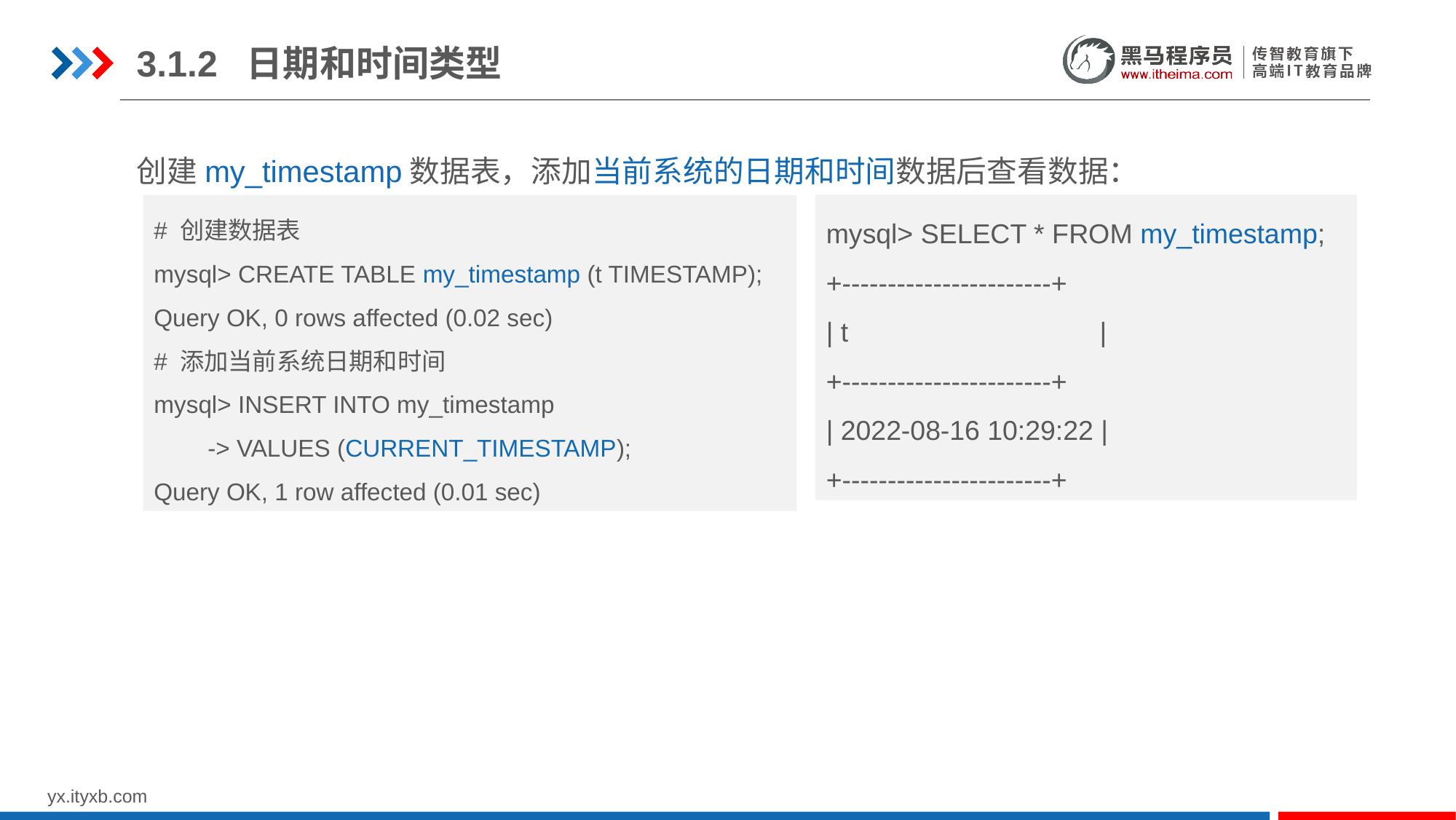

3.1.2  日期和时间类型
创建my_timestamp数据表，添加当前系统的日期和时间数据后查看数据：
# 创建数据表
mysql> CREATE TABLE my_timestamp (t TIMESTAMP);
Query OK, 0 rows affected (0.02 sec)
# 添加当前系统日期和时间
mysql> INSERT INTO my_timestamp
        -> VALUES (CURRENT_TIMESTAMP);
Query OK, 1 row affected (0.01 sec)
mysql> SELECT * FROM my_timestamp;
+-----------------------+
| t                                 |
+-----------------------+
| 2022-08-16 10:29:22 |
+-----------------------+